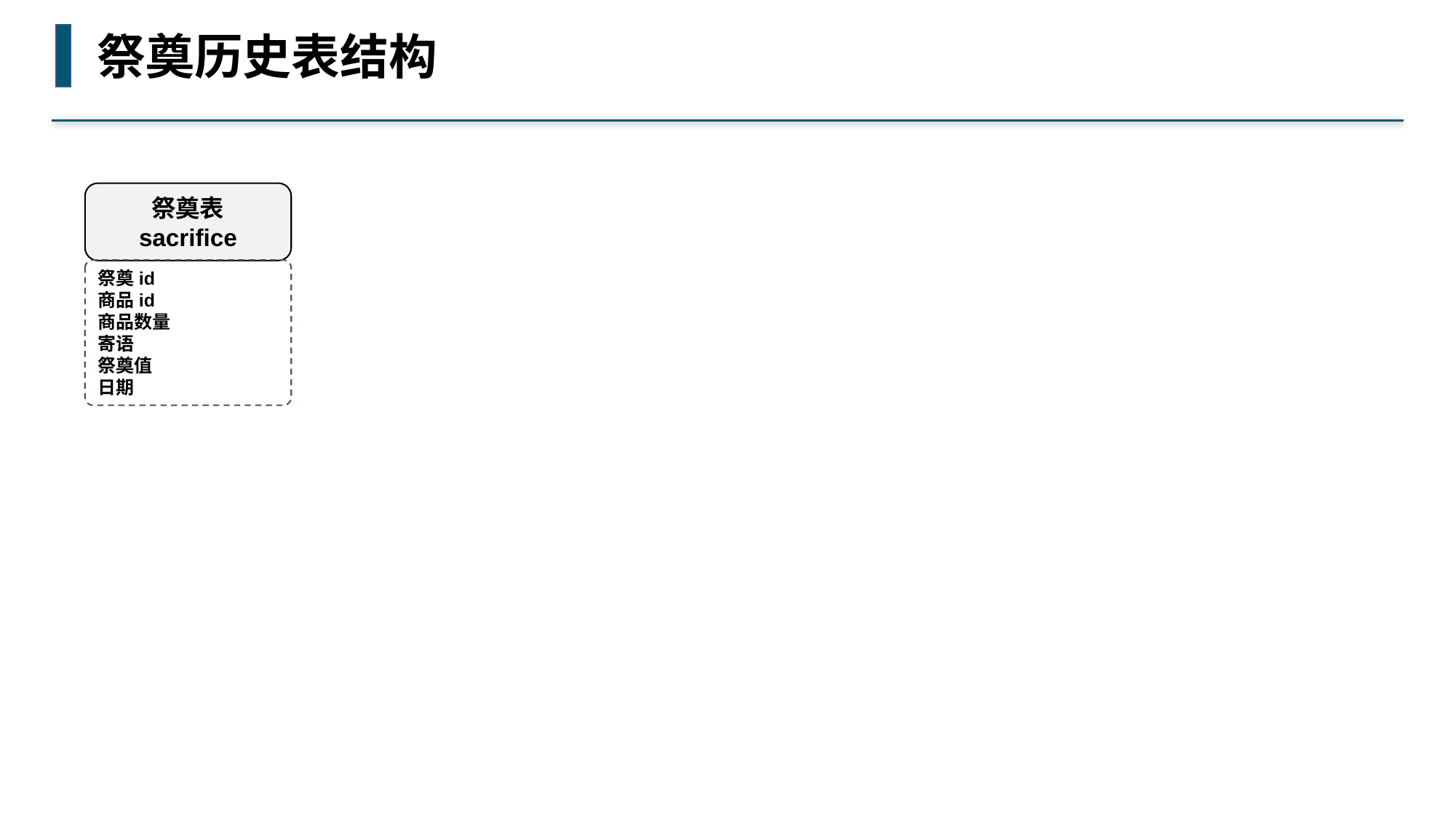

祭奠历史表结构

祭奠表
sacrifice
祭奠id
商品id
商品数量
寄语
祭奠值
日期